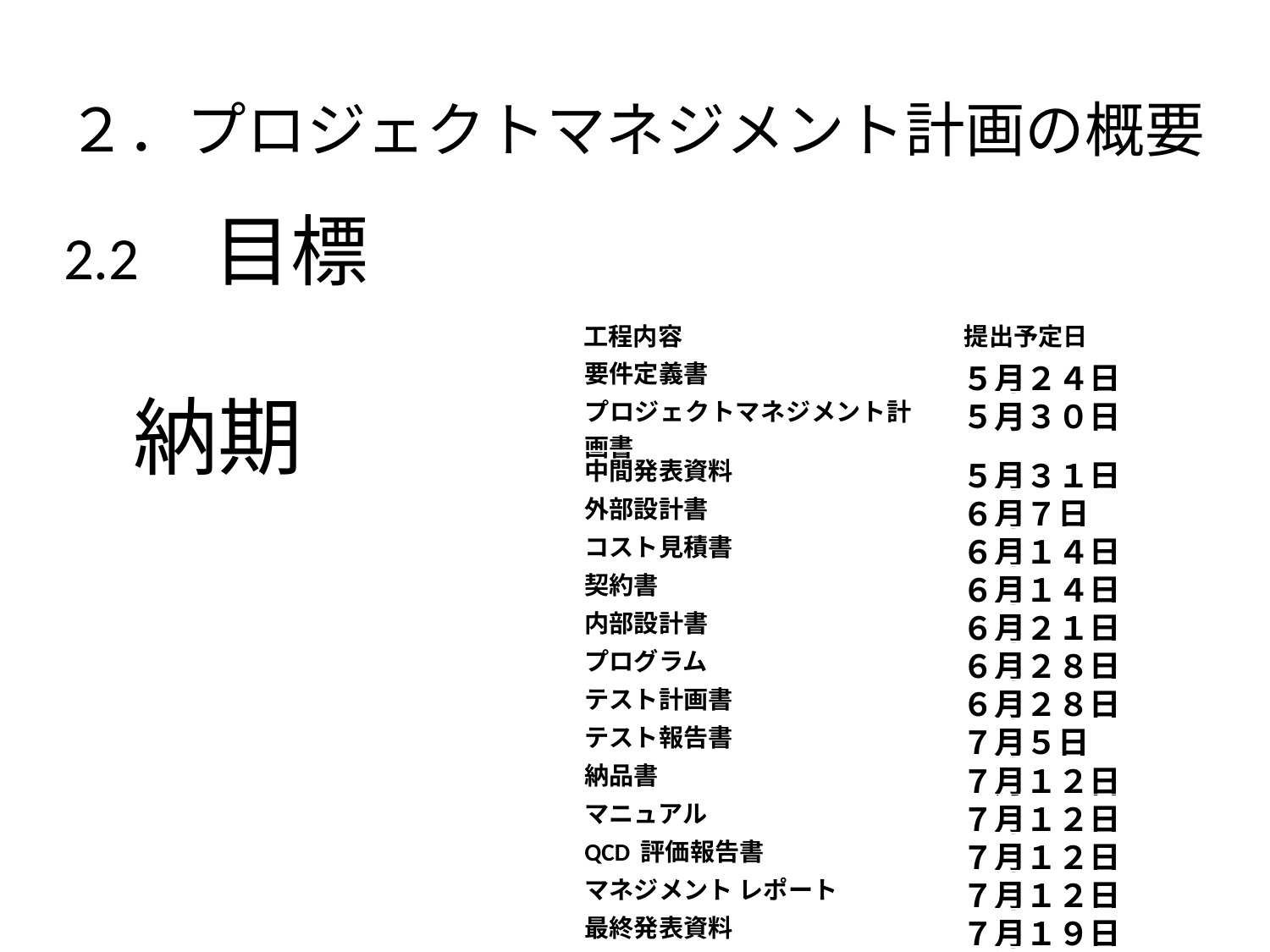

# ２．プロジェクトマネジメント計画の概要
2.2　目標
| 工程内容 | 提出予定日 |
| --- | --- |
| 要件定義書 | ５月２４日 |
| プロジェクトマネジメント計画書 | ５月３０日 |
| 中間発表資料 | ５月３１日 |
| 外部設計書 | ６月７日 |
| コスト見積書 | ６月１４日 |
| 契約書 | ６月１４日 |
| 内部設計書 | ６月２１日 |
| プログラム | ６月２８日 |
| テスト計画書 | ６月２８日 |
| テスト報告書 | ７月５日 |
| 納品書 | ７月１２日 |
| マニュアル | ７月１２日 |
| QCD 評価報告書 | ７月１２日 |
| マネジメント レポート | ７月１２日 |
| 最終発表資料 | ７月１９日 |
納期